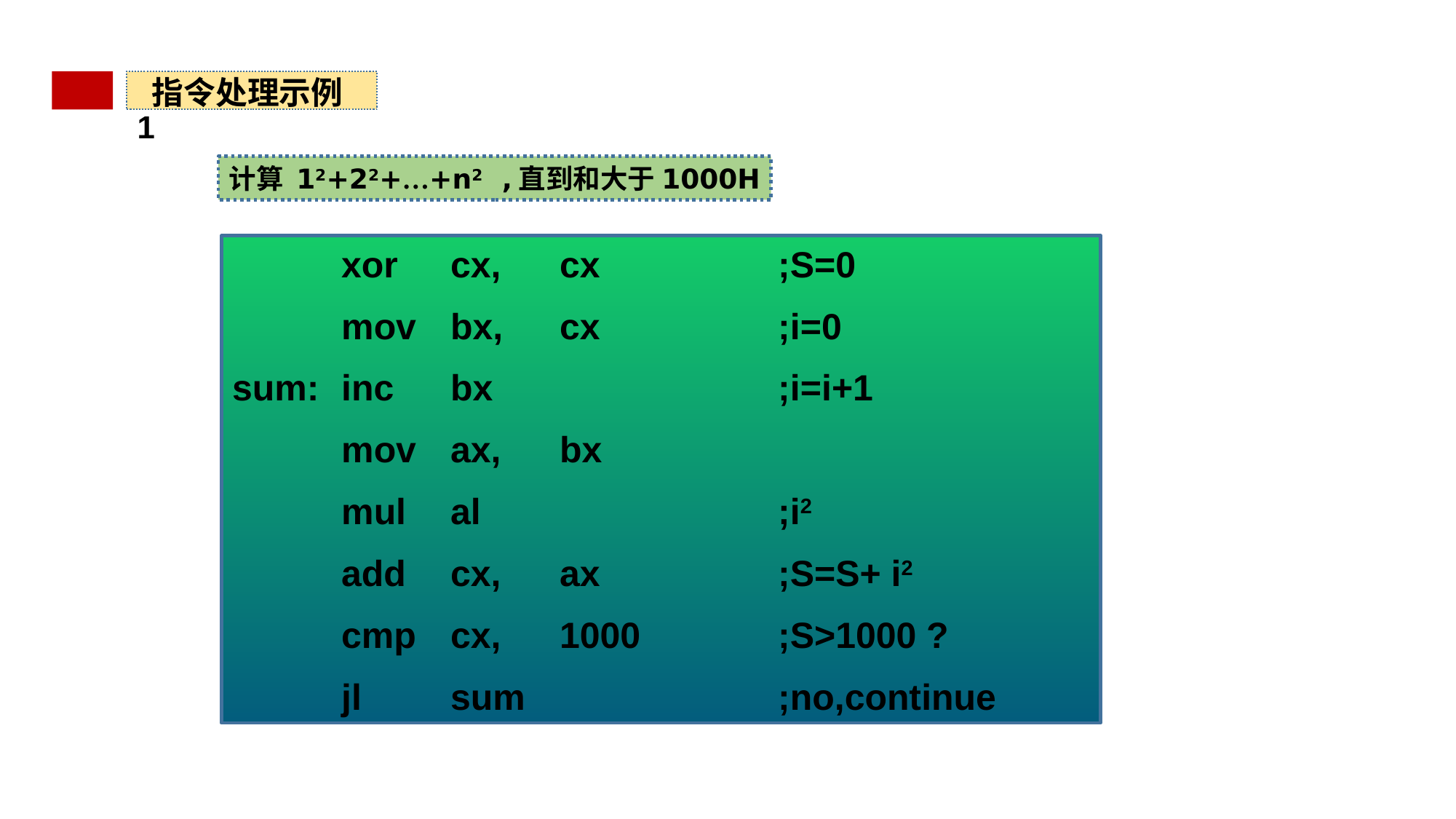

指令处理示例1
计算 12+22+…+n2  ,直到和大于1000H
	xor	cx,	cx		;S=0
	mov	bx,	cx		;i=0
sum:	inc	bx			;i=i+1
	mov	ax,	bx
	mul	al			;i2
	add	cx,	ax		;S=S+ i2
	cmp	cx,	1000		;S>1000 ?
	jl	sum			;no,continue